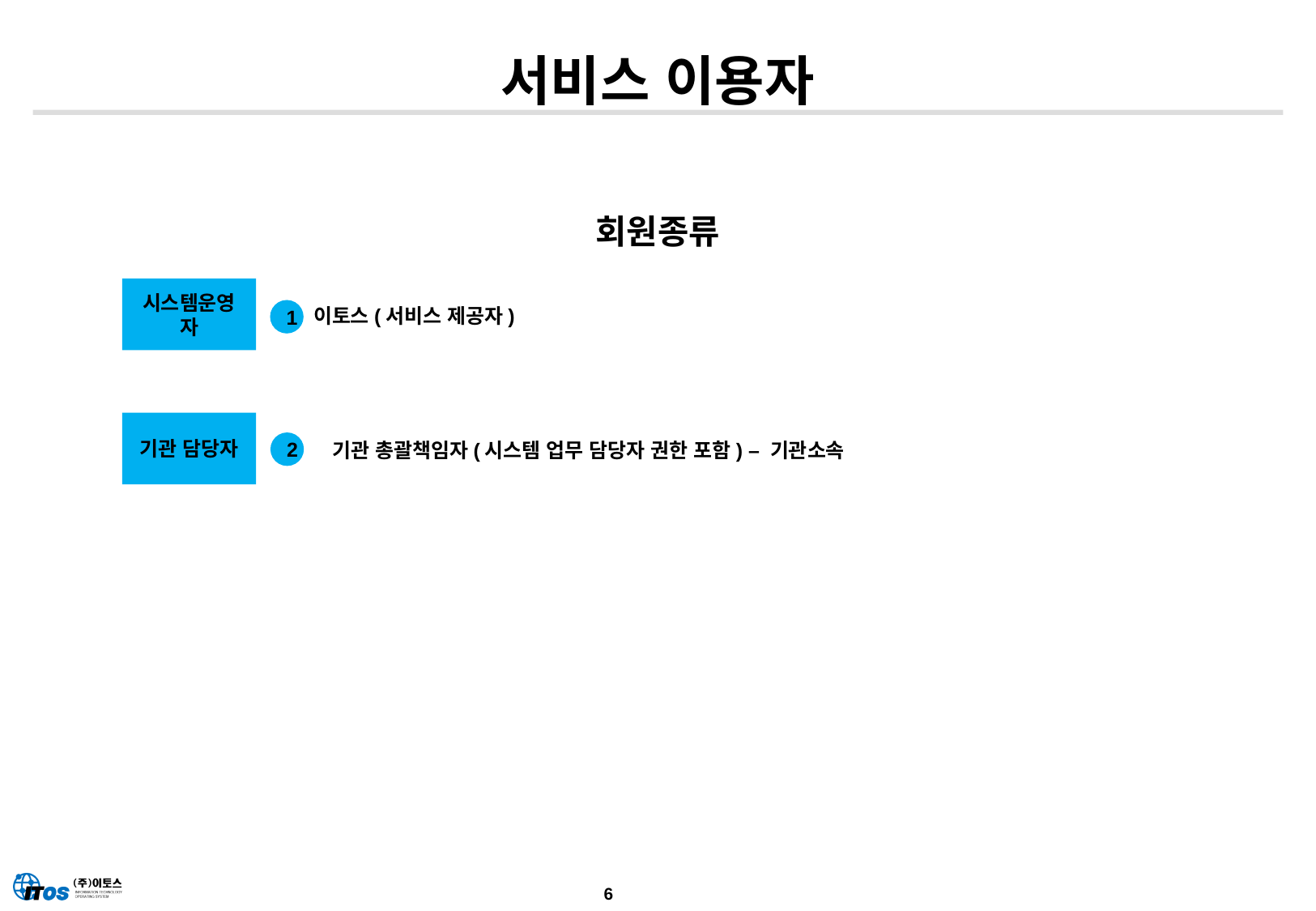

# 서비스 이용자
회원종류
시스템운영자
이토스(서비스 제공자)
1
기관 담당자
기관 총괄책임자(시스템 업무 담당자 권한 포함) – 기관소속
2